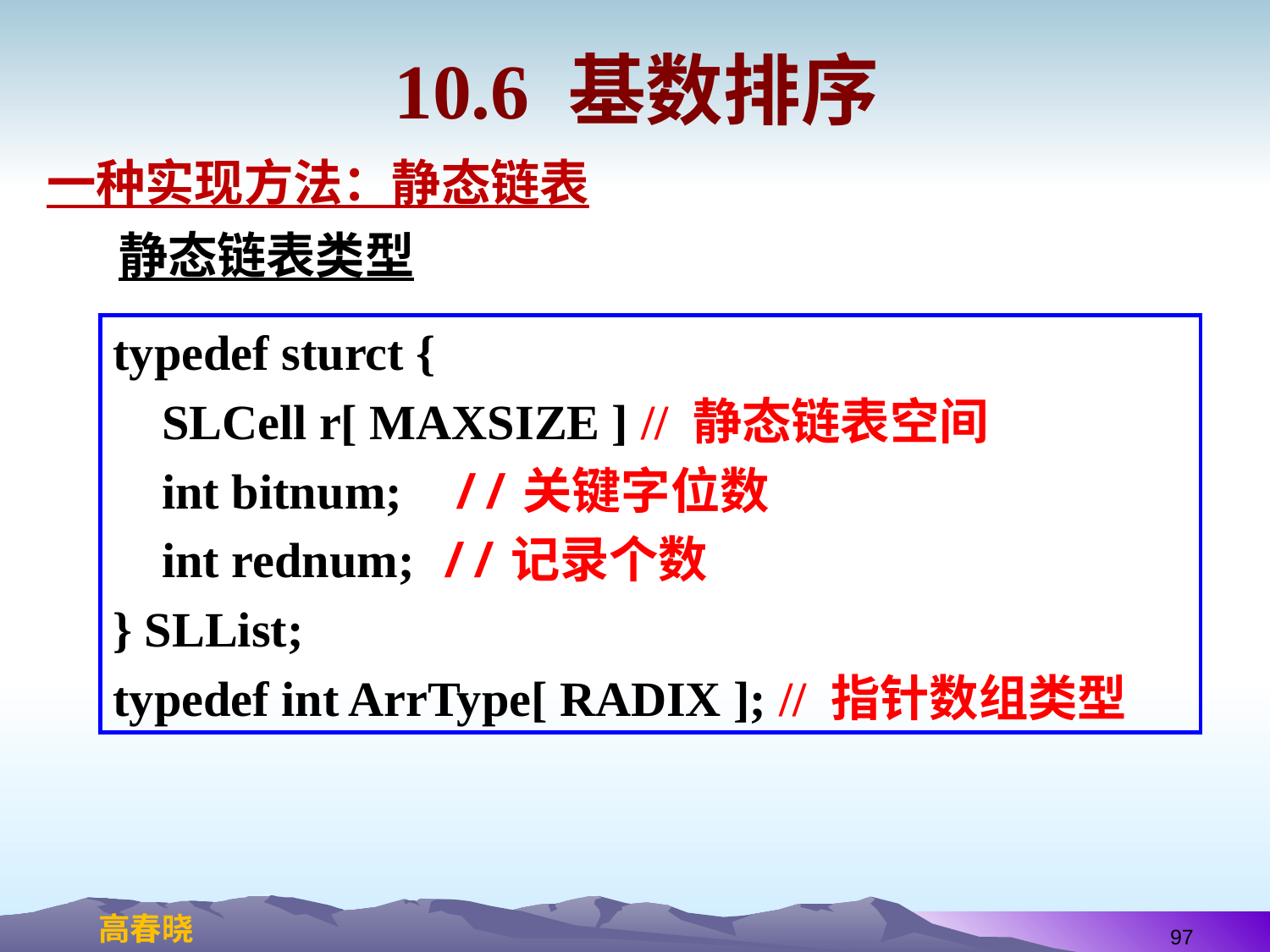

# 10.6 基数排序
一种实现方法：静态链表
静态链表类型
typedef sturct {
    SLCell r[ MAXSIZE ] // 静态链表空间
    int bitnum;    //关键字位数
    int rednum;  //记录个数
} SLList;
typedef int ArrType[ RADIX ]; // 指针数组类型
97